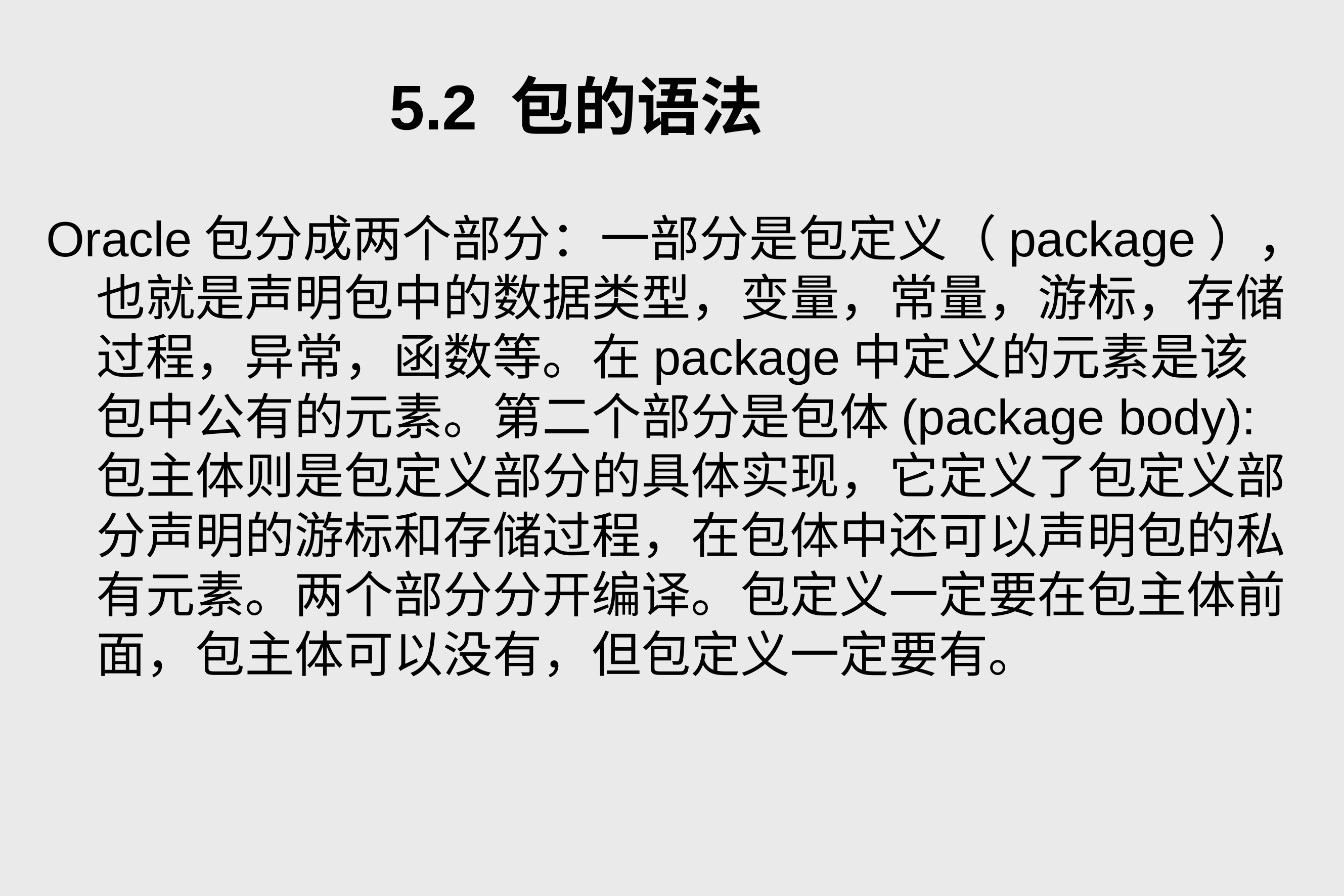

# 5.2 包的语法
Oracle包分成两个部分：一部分是包定义（package），也就是声明包中的数据类型，变量，常量，游标，存储过程，异常，函数等。在package中定义的元素是该包中公有的元素。第二个部分是包体(package body):包主体则是包定义部分的具体实现，它定义了包定义部分声明的游标和存储过程，在包体中还可以声明包的私有元素。两个部分分开编译。包定义一定要在包主体前面，包主体可以没有，但包定义一定要有。